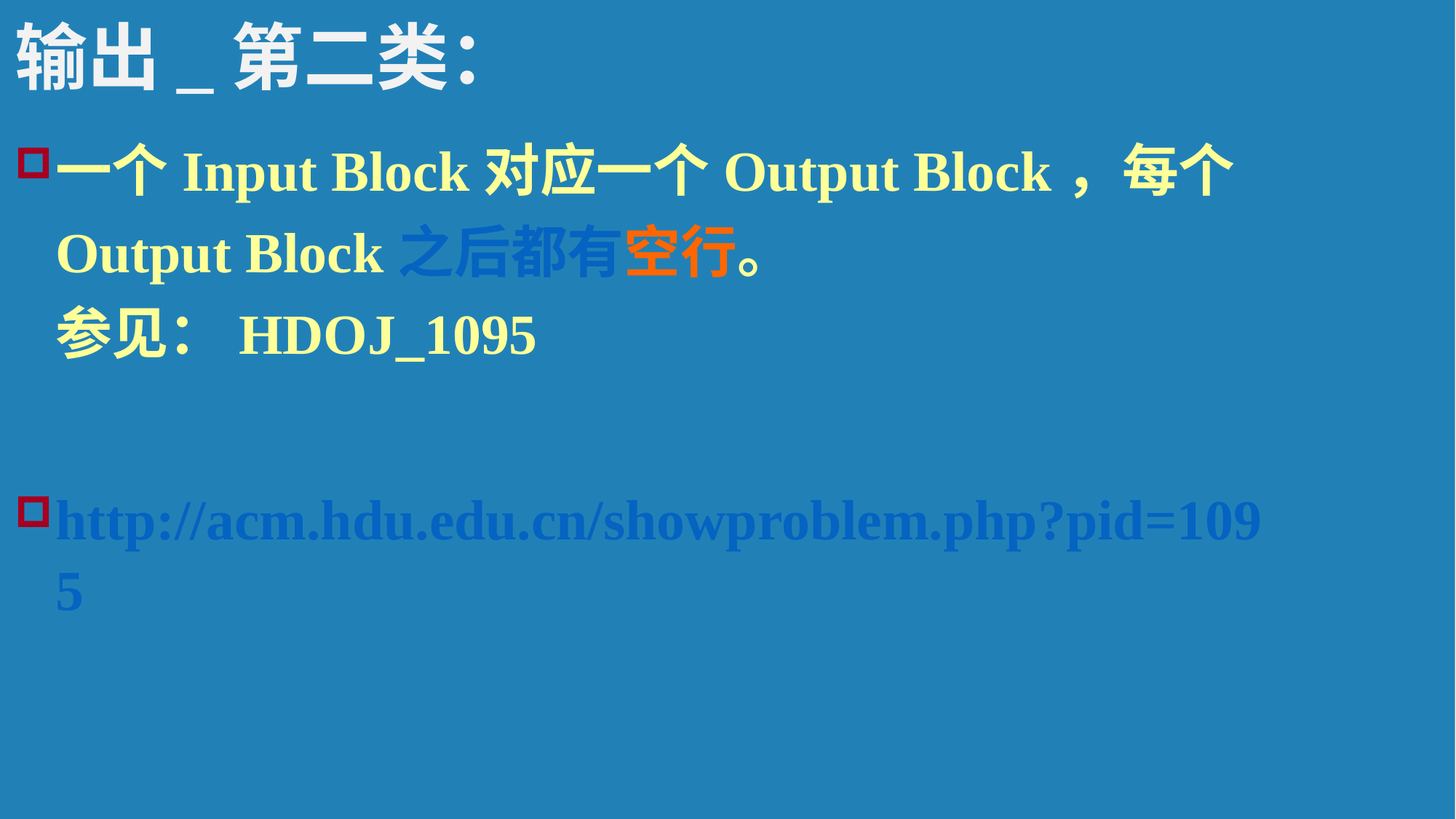

输出_第二类：
一个Input Block对应一个Output Block，每个Output Block之后都有空行。
参见：HDOJ_1095

http://acm.hdu.edu.cn/showproblem.php?pid=1095